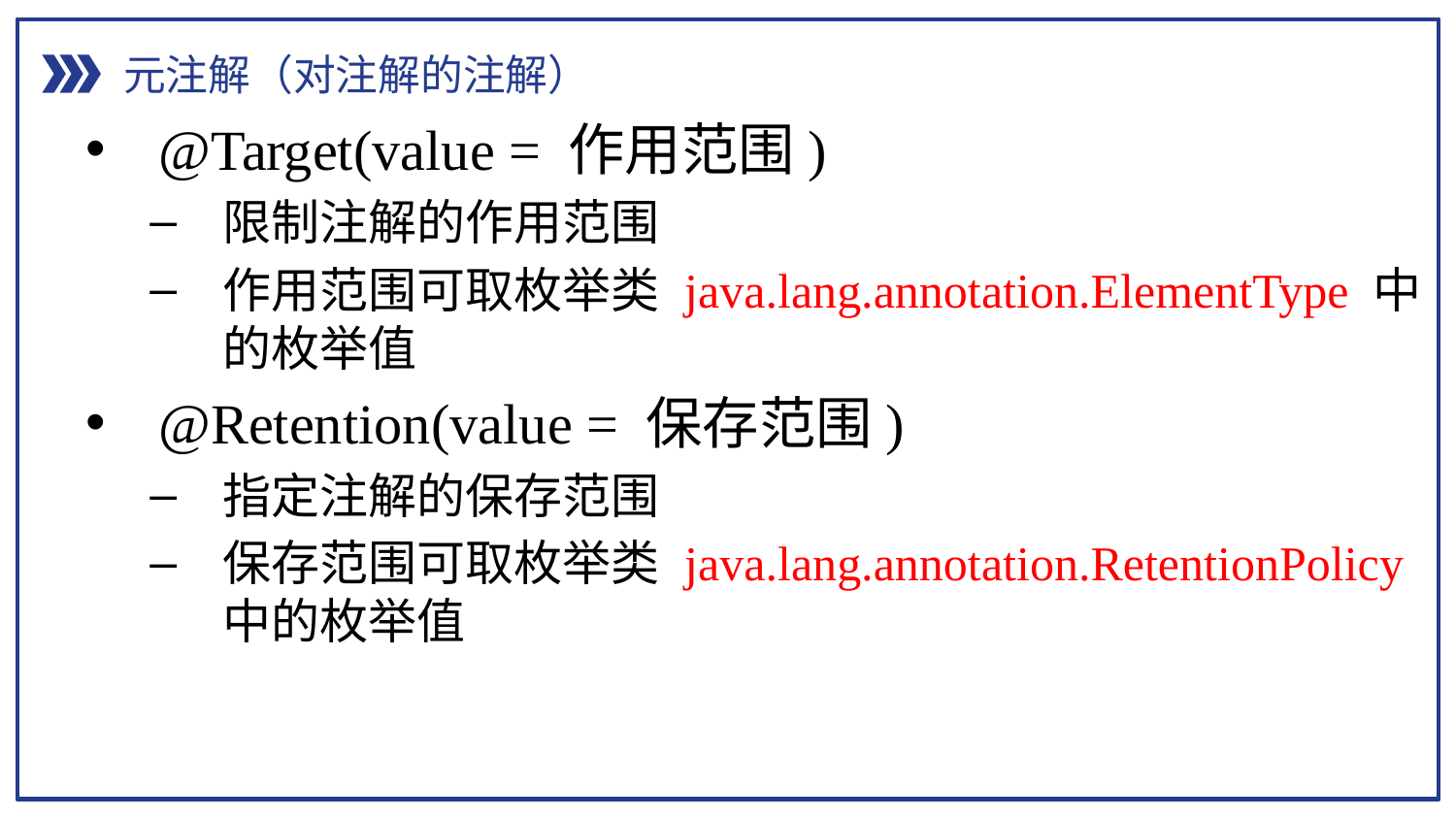

元注解（对注解的注解）

@Target(value = 作用范围)
限制注解的作用范围
作用范围可取枚举类 java.lang.annotation.ElementType 中的枚举值
@Retention(value = 保存范围)
指定注解的保存范围
保存范围可取枚举类 java.lang.annotation.RetentionPolicy 中的枚举值